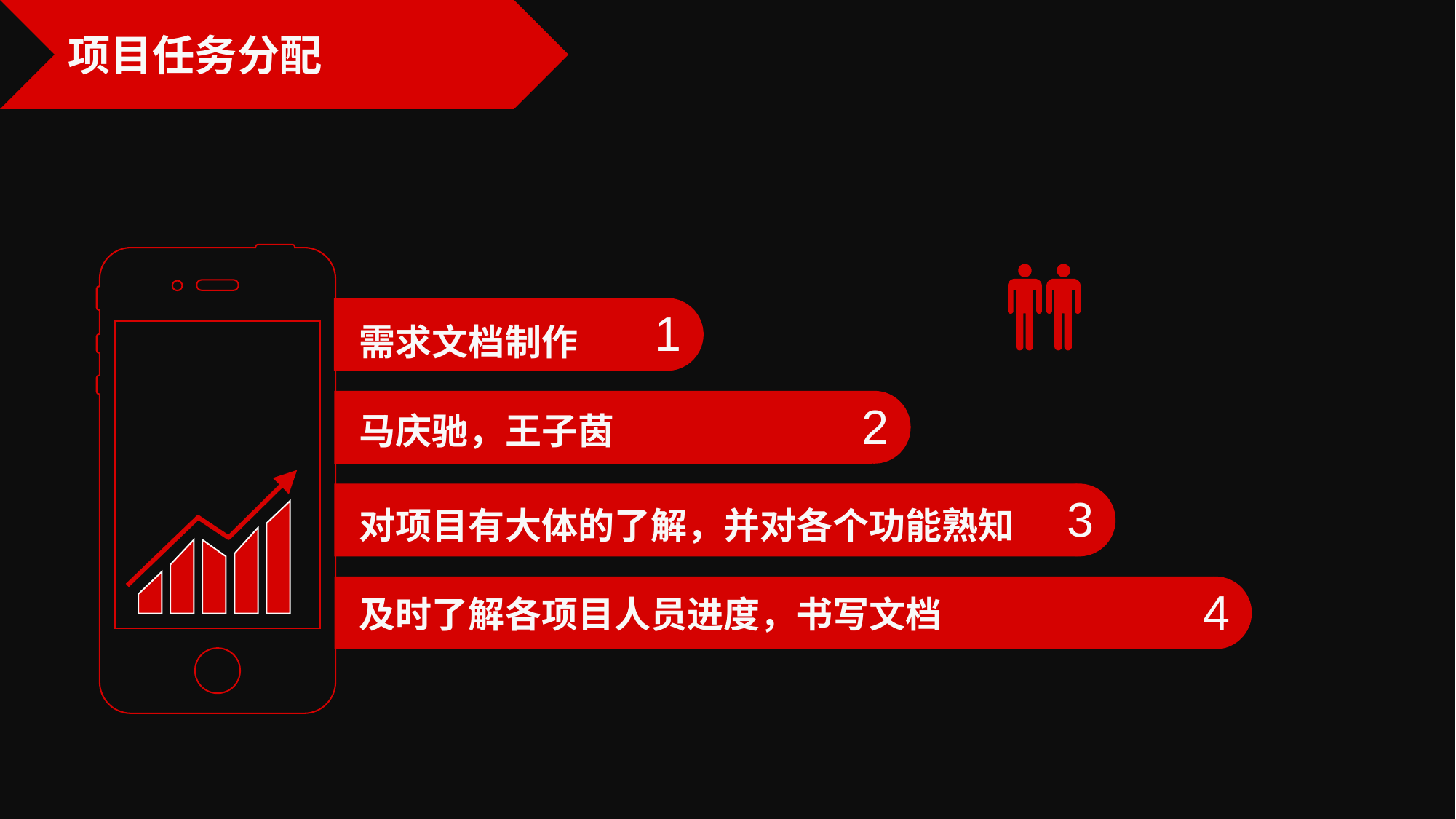

项目任务分配

1
需求文档制作

2
马庆驰，王子茵

3
对项目有大体的了解，并对各个功能熟知

4
及时了解各项目人员进度，书写文档